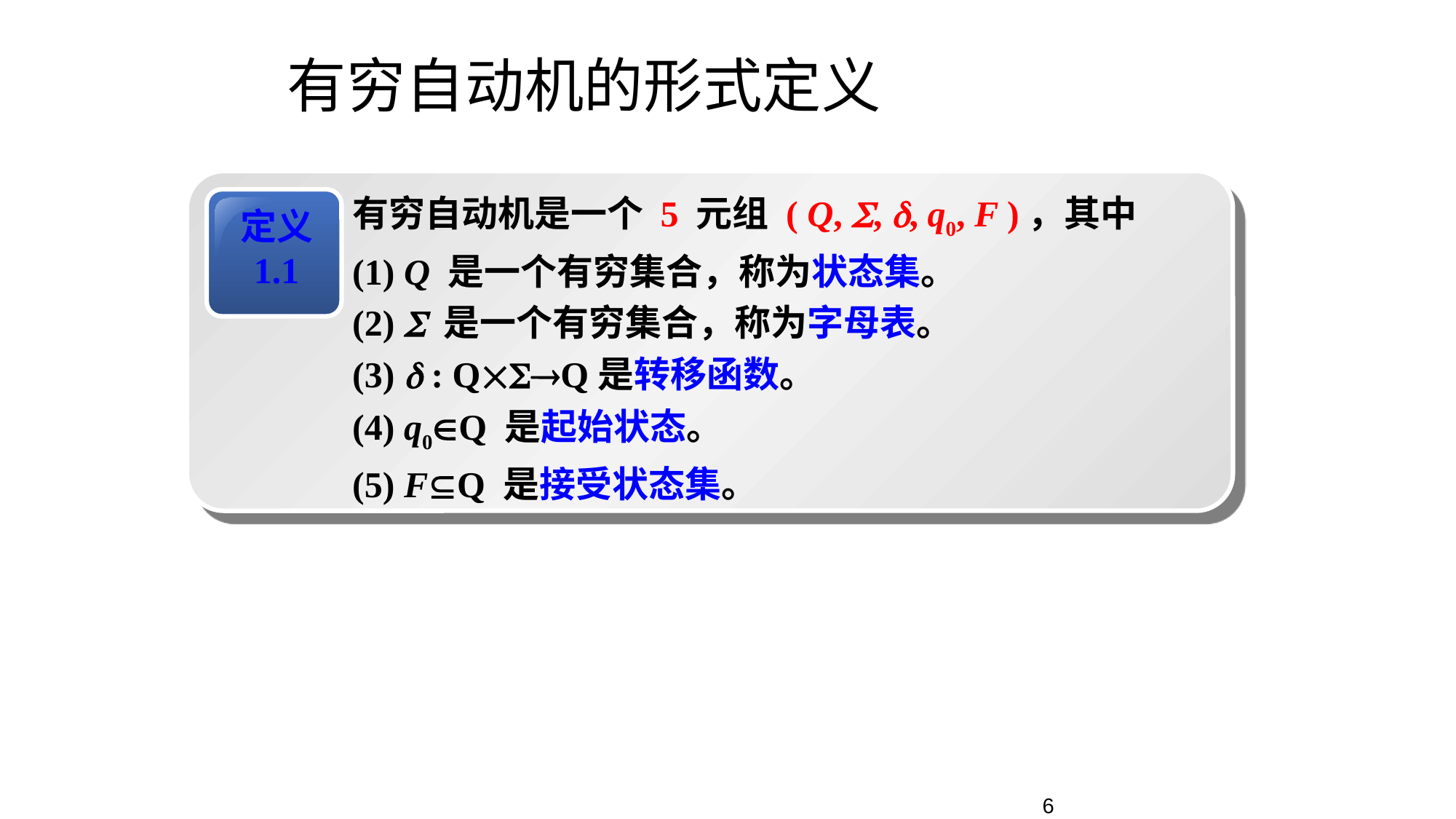

有穷自动机的形式定义
#

有穷自动机是一个 5 元组 ( Q, Σ, δ, q0, F )，其中
(1) Q 是一个有穷集合，称为状态集。
(2) Σ 是一个有穷集合，称为字母表。
(3) δ : Q×Σ→Q是转移函数。
(4) q0∈Q 是起始状态。
(5) F⊆Q 是接受状态集。

定义
1.1

6